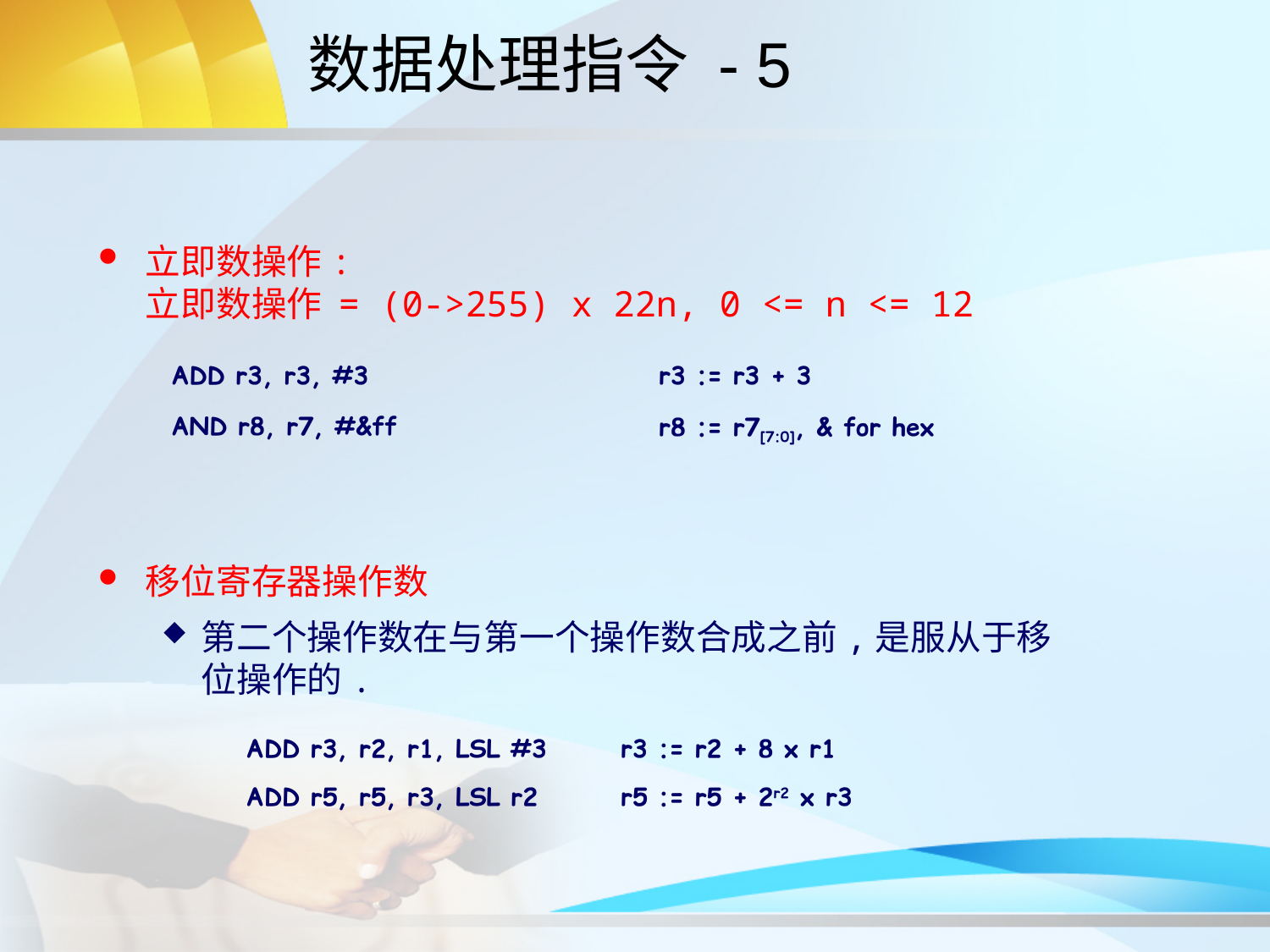

# 数据处理指令 - 5
立即数操作:
立即数操作 = (0->255) x 22n, 0 <= n <= 12

移位寄存器操作数
第二个操作数在与第一个操作数合成之前,是服从于移位操作的.
ADD r3, r3, #3
r3 := r3 + 3
AND r8, r7, #&ff
r8 := r7[7:0], & for hex
ADD r3, r2, r1, LSL #3
r3 := r2 + 8 x r1
ADD r5, r5, r3, LSL r2
r5 := r5 + 2r2 x r3